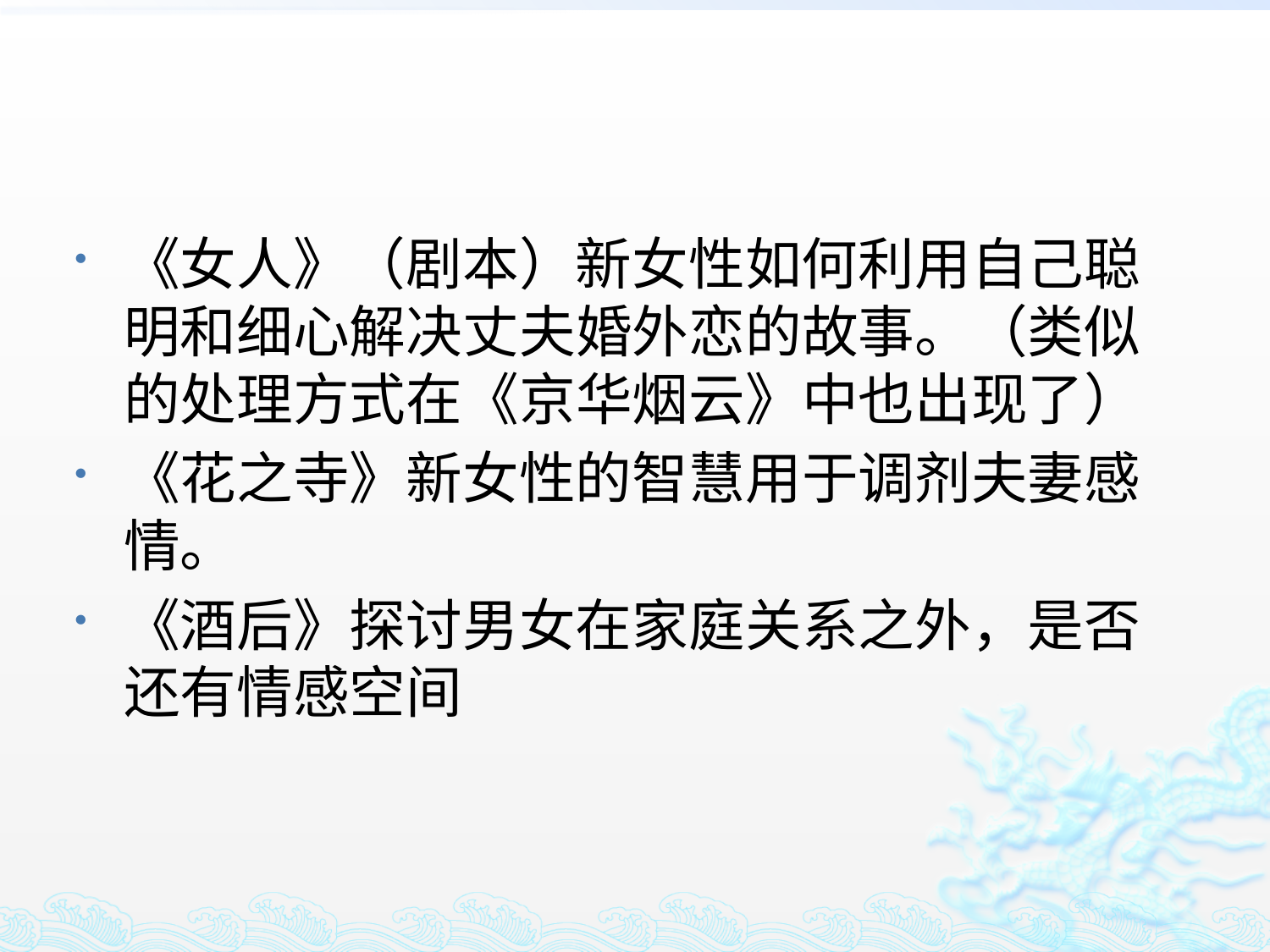

#
《女人》（剧本）新女性如何利用自己聪明和细心解决丈夫婚外恋的故事。（类似的处理方式在《京华烟云》中也出现了）
《花之寺》新女性的智慧用于调剂夫妻感情。
《酒后》探讨男女在家庭关系之外，是否还有情感空间